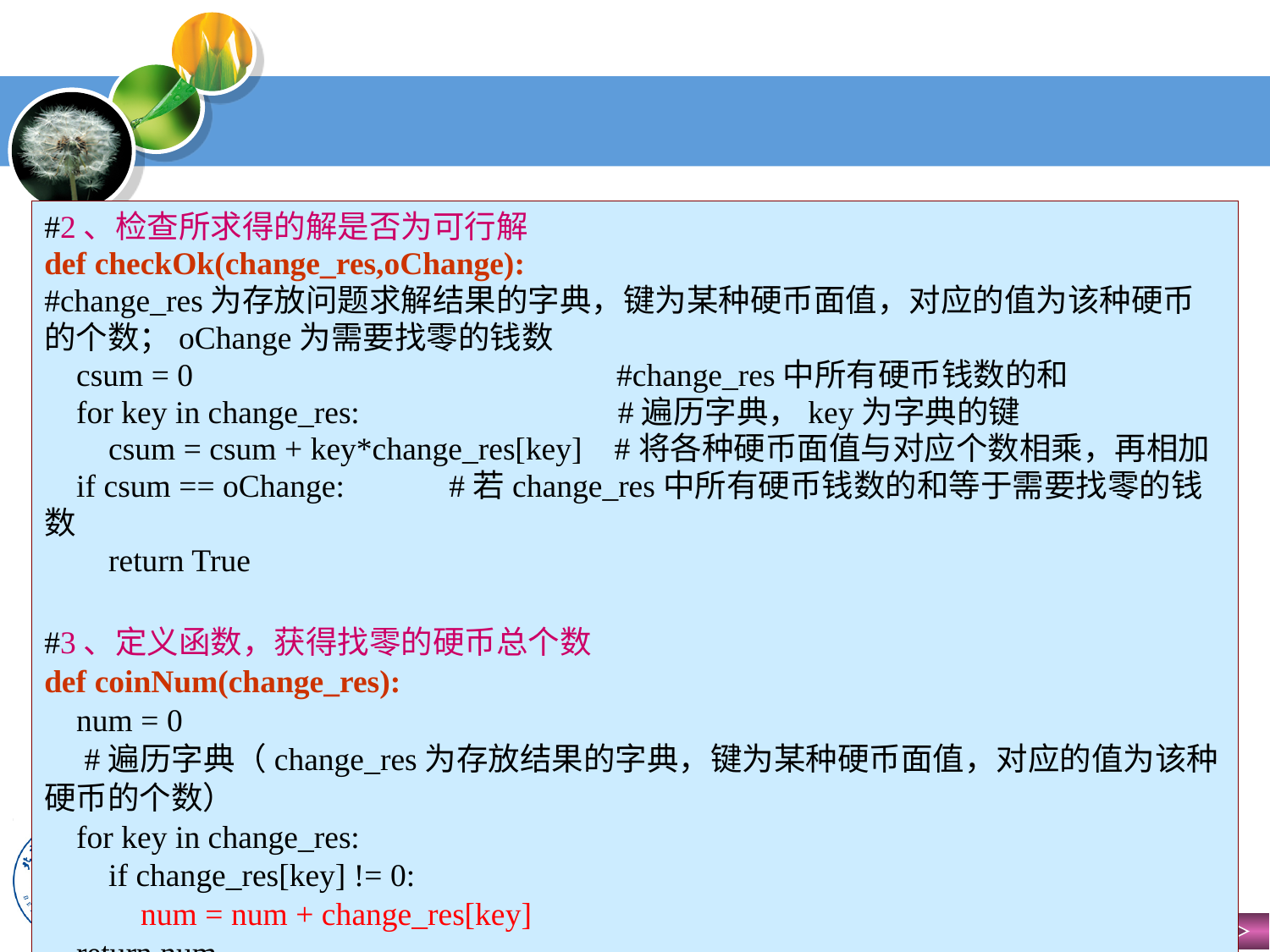

#
#2、检查所求得的解是否为可行解
def checkOk(change_res,oChange):
#change_res为存放问题求解结果的字典，键为某种硬币面值，对应的值为该种硬币的个数；oChange为需要找零的钱数
    csum = 0	    	    	        #change_res中所有硬币钱数的和
    for key in change_res:    	                        #遍历字典，key为字典的键
        csum = csum + key*change_res[key]    #将各种硬币面值与对应个数相乘，再相加
    if csum == oChange:             #若change_res中所有硬币钱数的和等于需要找零的钱数
        return True

#3、定义函数，获得找零的硬币总个数
def coinNum(change_res):
    num = 0
     #遍历字典（change_res为存放结果的字典，键为某种硬币面值，对应的值为该种硬币的个数）
    for key in change_res:
        if change_res[key] != 0:
            num = num + change_res[key]
    return num
146